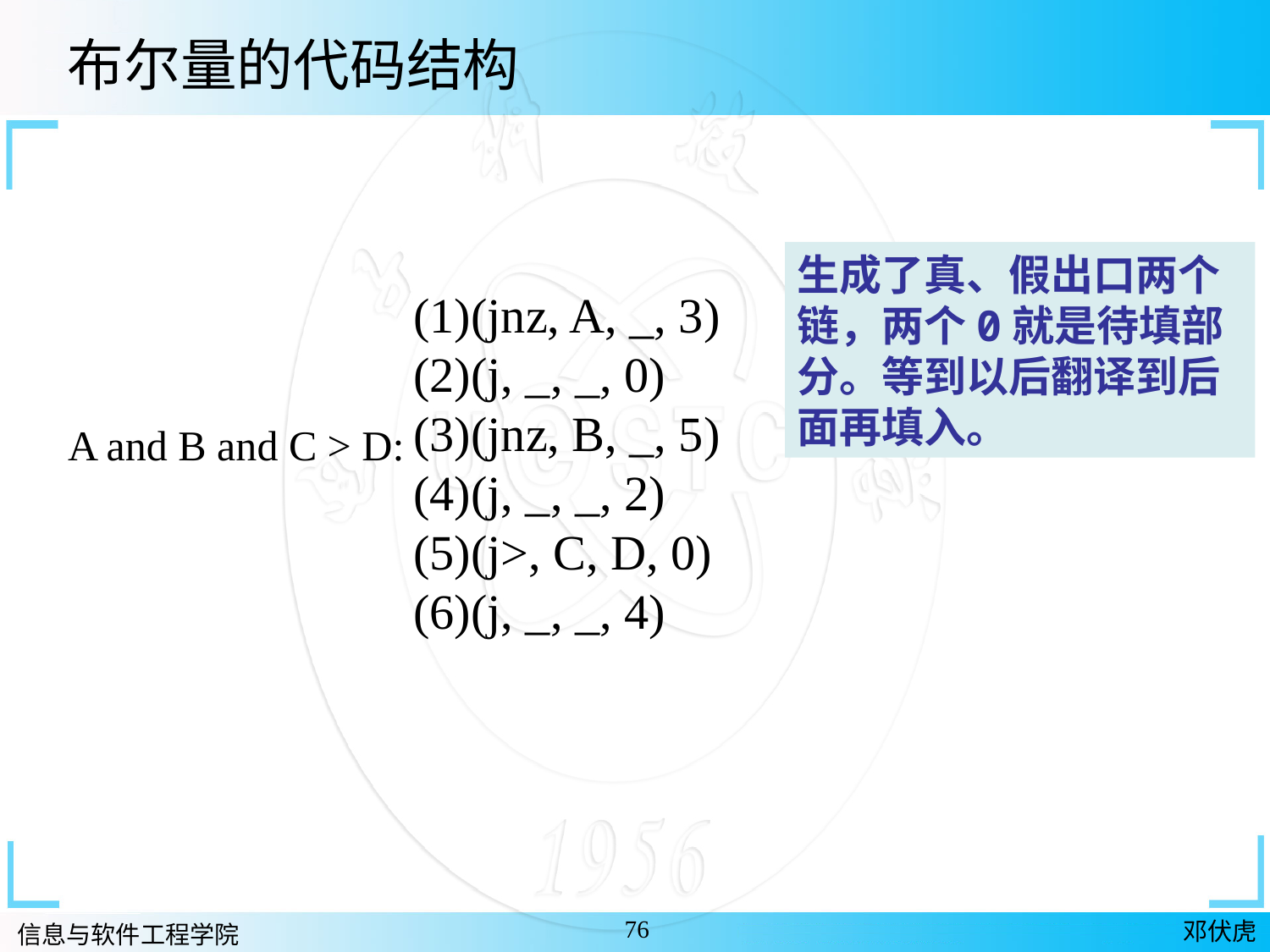

布尔量的代码结构

A and B and C > D:

生成了真、假出口两个链，两个0就是待填部分。等到以后翻译到后面再填入。
(jnz, A, _, 3)
(j, _, _, 0)
(jnz, B, _, 5)
(j, _, _, 2)
(j>, C, D, 0)
(j, _, _, 4)
76
邓伏虎
信息与软件工程学院